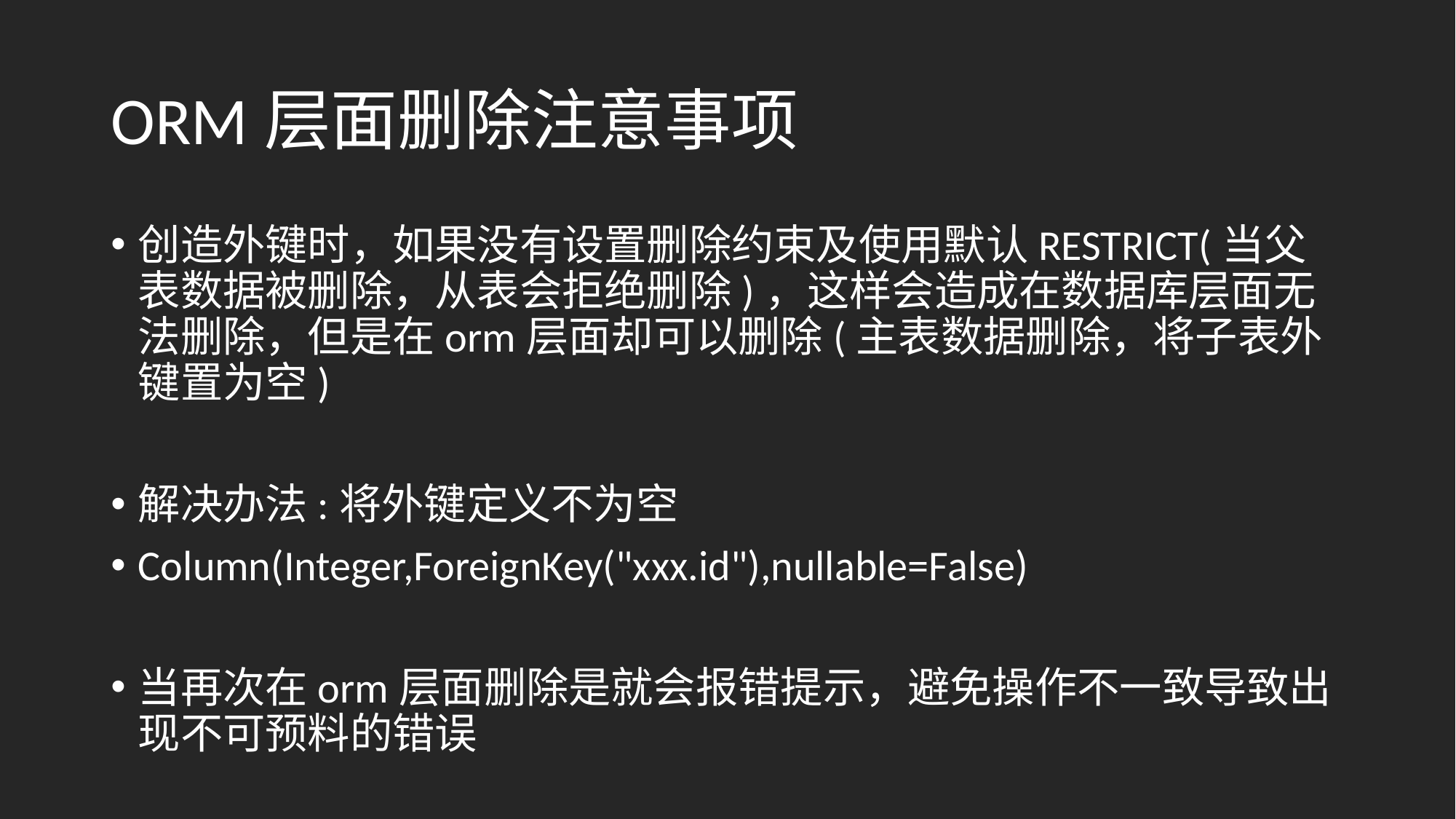

# ORM层面删除注意事项
创造外键时，如果没有设置删除约束及使用默认RESTRICT(当父表数据被删除，从表会拒绝删除)，这样会造成在数据库层面无法删除，但是在orm层面却可以删除(主表数据删除，将子表外键置为空)

解决办法:将外键定义不为空
Column(Integer,ForeignKey("xxx.id"),nullable=False)

当再次在orm层面删除是就会报错提示，避免操作不一致导致出现不可预料的错误